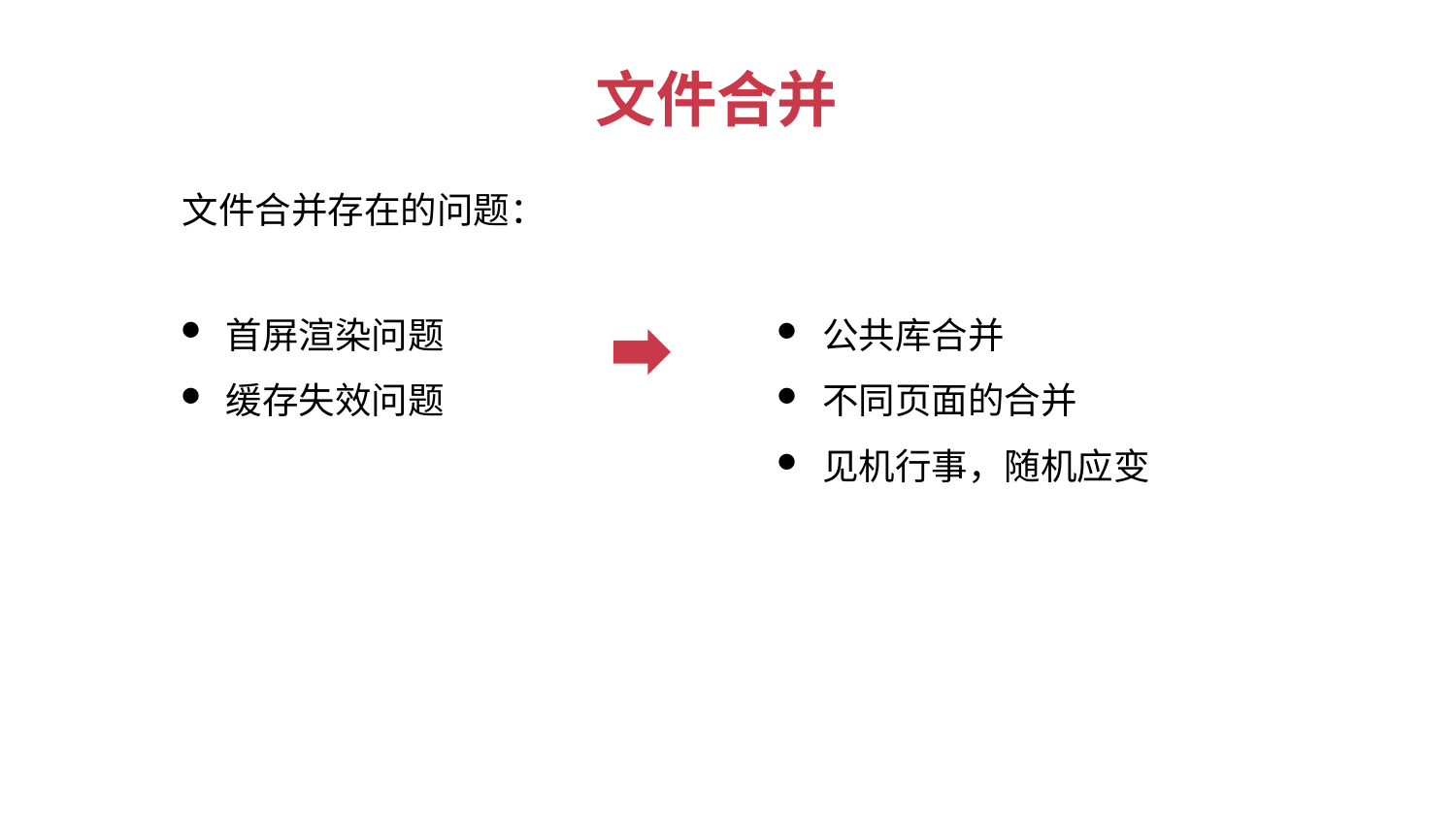

文件合并
文件合并存在的问题：
首屏渲染问题
缓存失效问题
公共库合并
不同页面的合并
见机行事，随机应变